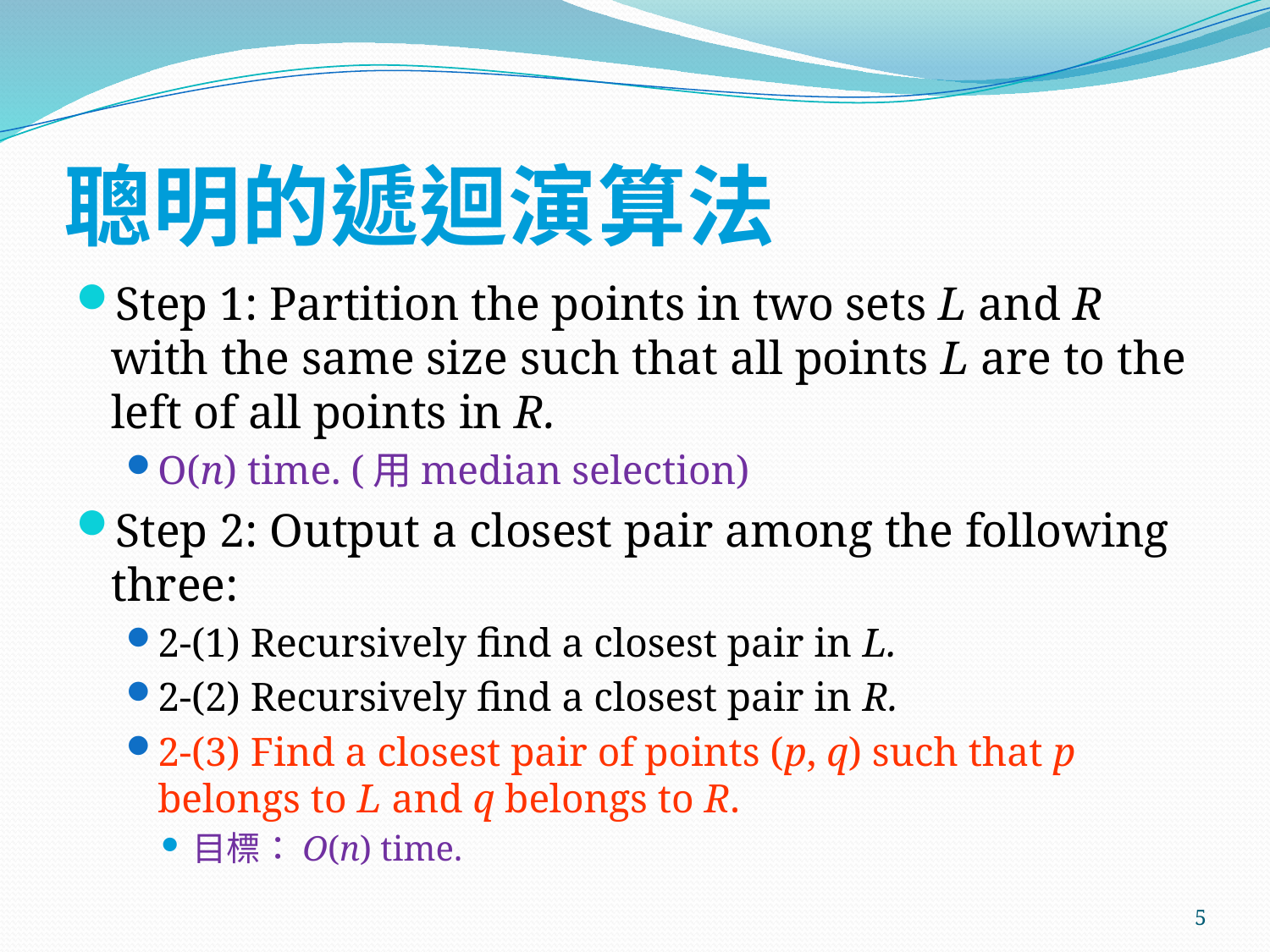

# 聰明的遞迴演算法
Step 1: Partition the points in two sets L and R with the same size such that all points L are to the left of all points in R.
O(n) time. (用median selection)
Step 2: Output a closest pair among the following three:
2-(1) Recursively find a closest pair in L.
2-(2) Recursively find a closest pair in R.
2-(3) Find a closest pair of points (p, q) such that p belongs to L and q belongs to R.
目標：O(n) time.

5